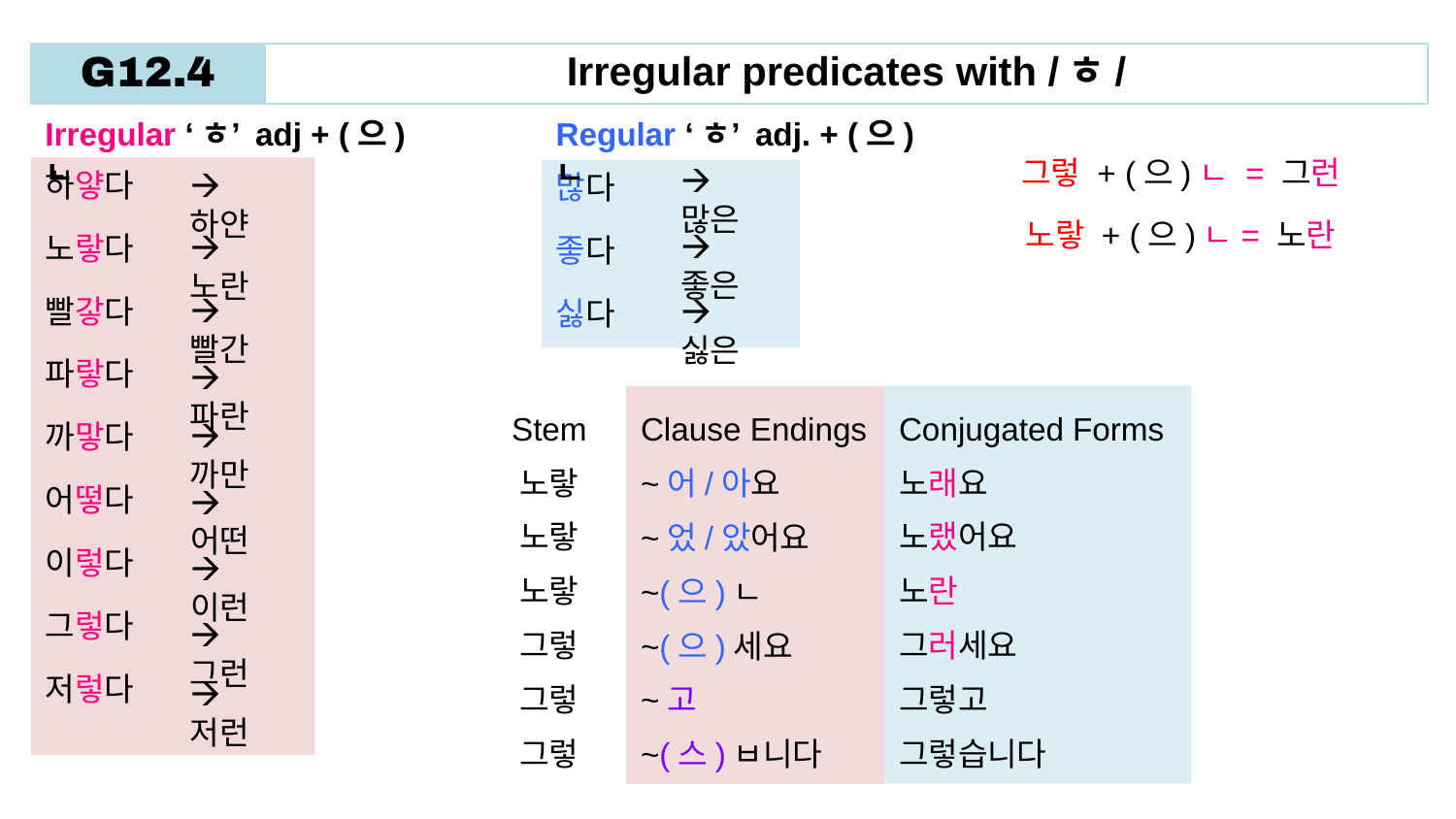

| G12.4 | Irregular predicates with /ㅎ/ |
| --- | --- |
Irregular ‘ㅎ’ adj + (으)ㄴ
Regular ‘ㅎ’ adj. + (으)ㄴ
그렇 + (으)ㄴ = 그런

🡪  많은
하얗다
노랗다
빨갛다
파랗다
까맣다
어떻다
이렇다
그렇다
저렇다
🡪  하얀
많다
좋다
싫다
노랗 + (으)ㄴ= 노란
🡪  좋은
🡪  노란
🡪  빨간
🡪  싫은
🡪  파란
Conjugated Forms
노래요
노랬어요
노란
그러세요
그렇고
그렇습니다
Stem
노랗
노랗
노랗
그렇
그렇
그렇
Clause Endings
~어/아요
~었/았어요
~(으)ㄴ
~(으)세요
~고
~(스)ㅂ니다
🡪  까만
🡪  어떤
🡪  이런
🡪  그런
🡪  저런